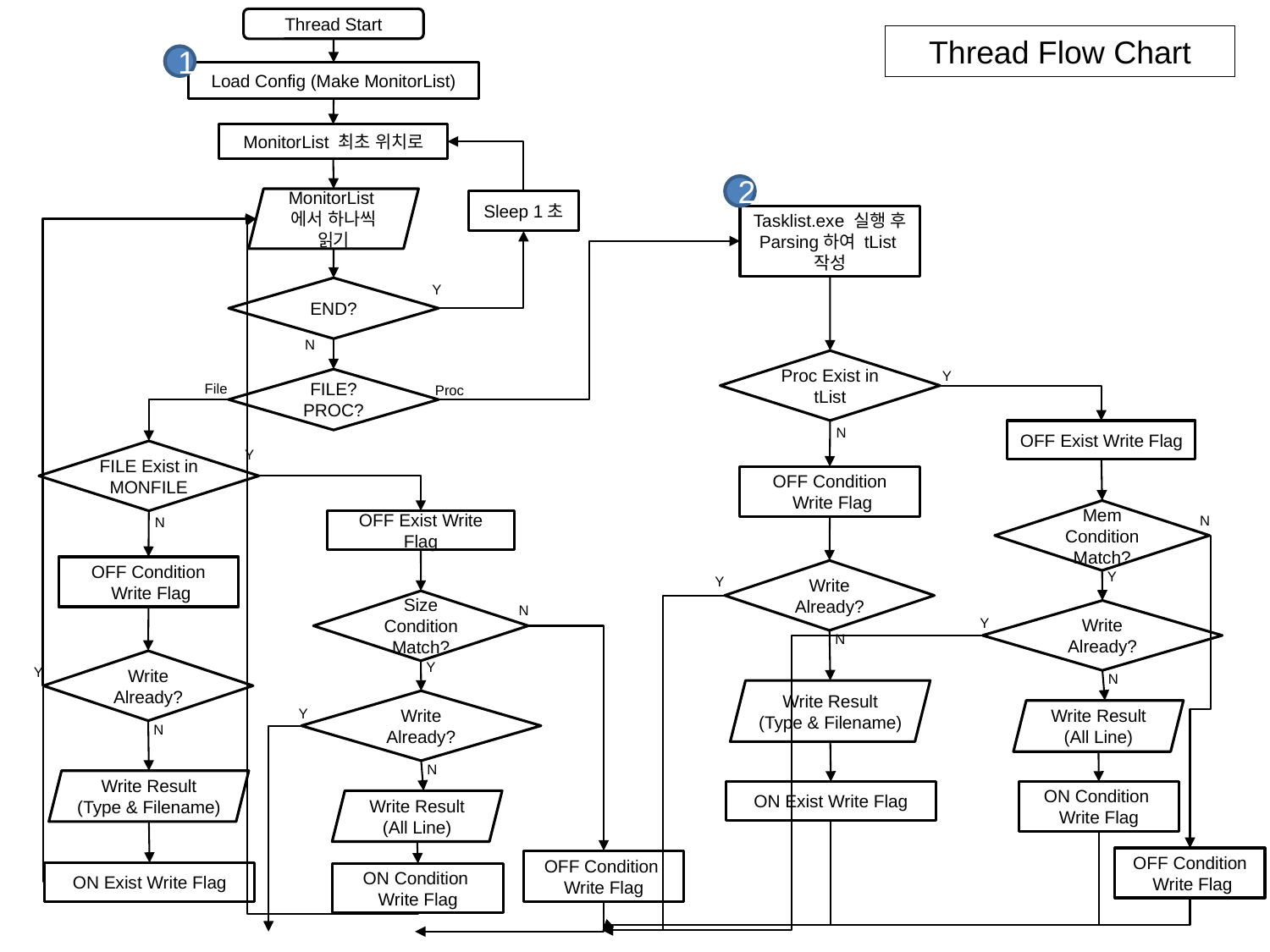

Thread Start
Thread Flow Chart
1
Load Config (Make MonitorList)
MonitorList 최초 위치로
2
MonitorList에서 하나씩 읽기
Sleep 1초
Tasklist.exe 실행 후
Parsing하여 tList작성
END?
Y
N
Proc Exist in tList
Y
FILE?
PROC?
File
Proc
OFF Exist Write Flag
N
FILE Exist in MONFILE
Y
OFF Condition
 Write Flag
Mem Condition Match?
OFF Exist Write Flag
N
N
OFF Condition
 Write Flag
Write Already?
Y
Y
Size Condition Match?
Write Already?
N
Y
N
Write Already?
Y
Y
N
Write Result
(Type & Filename)
Write Already?
Write Result
(All Line)
Y
N
N
Write Result
(Type & Filename)
ON Exist Write Flag
ON Condition
Write Flag
Write Result
(All Line)
OFF Condition
 Write Flag
OFF Condition
Write Flag
ON Exist Write Flag
ON Condition
Write Flag